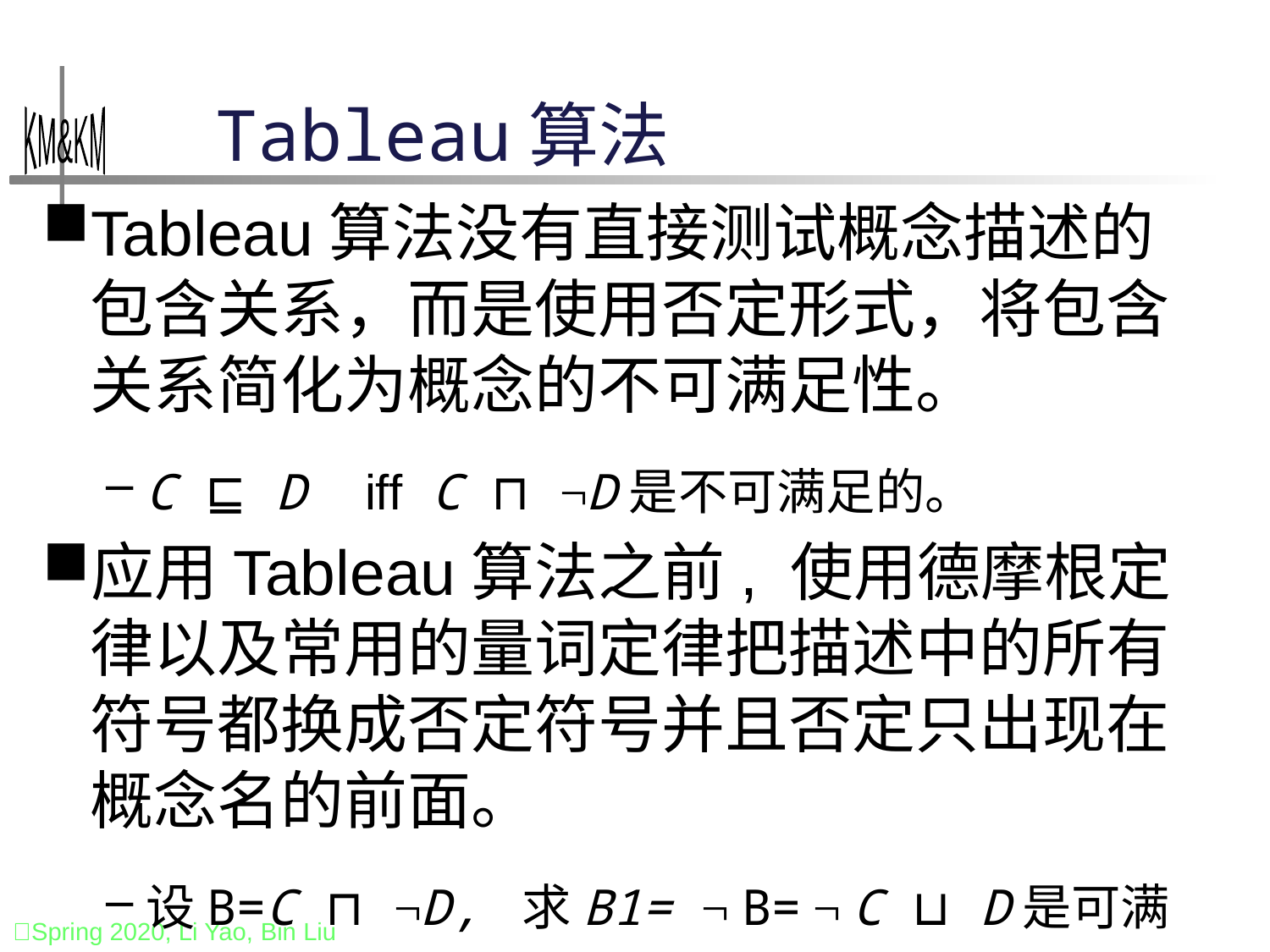

# Tableau算法
Tableau算法没有直接测试概念描述的包含关系，而是使用否定形式，将包含关系简化为概念的不可满足性。
C ⊑ D  iff C ⊓ ¬D是不可满足的。
应用Tableau算法之前, 使用德摩根定律以及常用的量词定律把描述中的所有符号都换成否定符号并且否定只出现在概念名的前面。
设B=C ⊓ ¬D, 求B1= ¬ B= ¬ C ⊔ D是可满足的
检查B1的可满足性就转换为构造Abox 的可能模型。